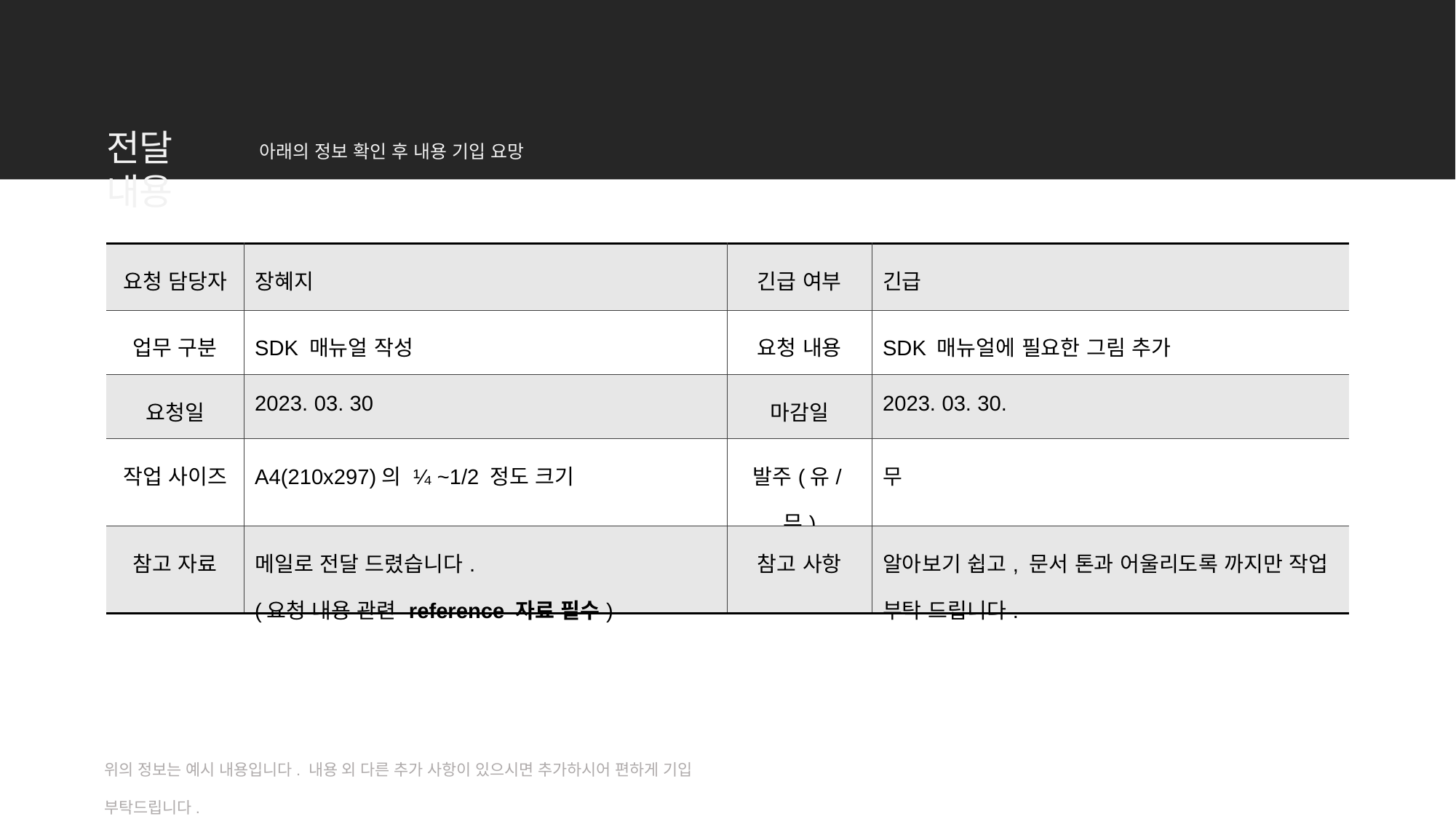

전달 내용
아래의 정보 확인 후 내용 기입 요망
| 요청 담당자 | 장혜지 | 긴급 여부 | 긴급 |
| --- | --- | --- | --- |
| 업무 구분 | SDK 매뉴얼 작성 | 요청 내용 | SDK 매뉴얼에 필요한 그림 추가 |
| 요청일 | 2023. 03. 30 | 마감일 | 2023. 03. 30. |
| 작업 사이즈 | A4(210x297)의 ¼ ~1/2 정도 크기 | 발주(유/무) | 무 |
| 참고 자료 | 메일로 전달 드렸습니다. (요청 내용 관련 reference 자료 필수) | 참고 사항 | 알아보기 쉽고, 문서 톤과 어울리도록 까지만 작업 부탁 드립니다. |
위의 정보는 예시 내용입니다. 내용 외 다른 추가 사항이 있으시면 추가하시어 편하게 기입 부탁드립니다.